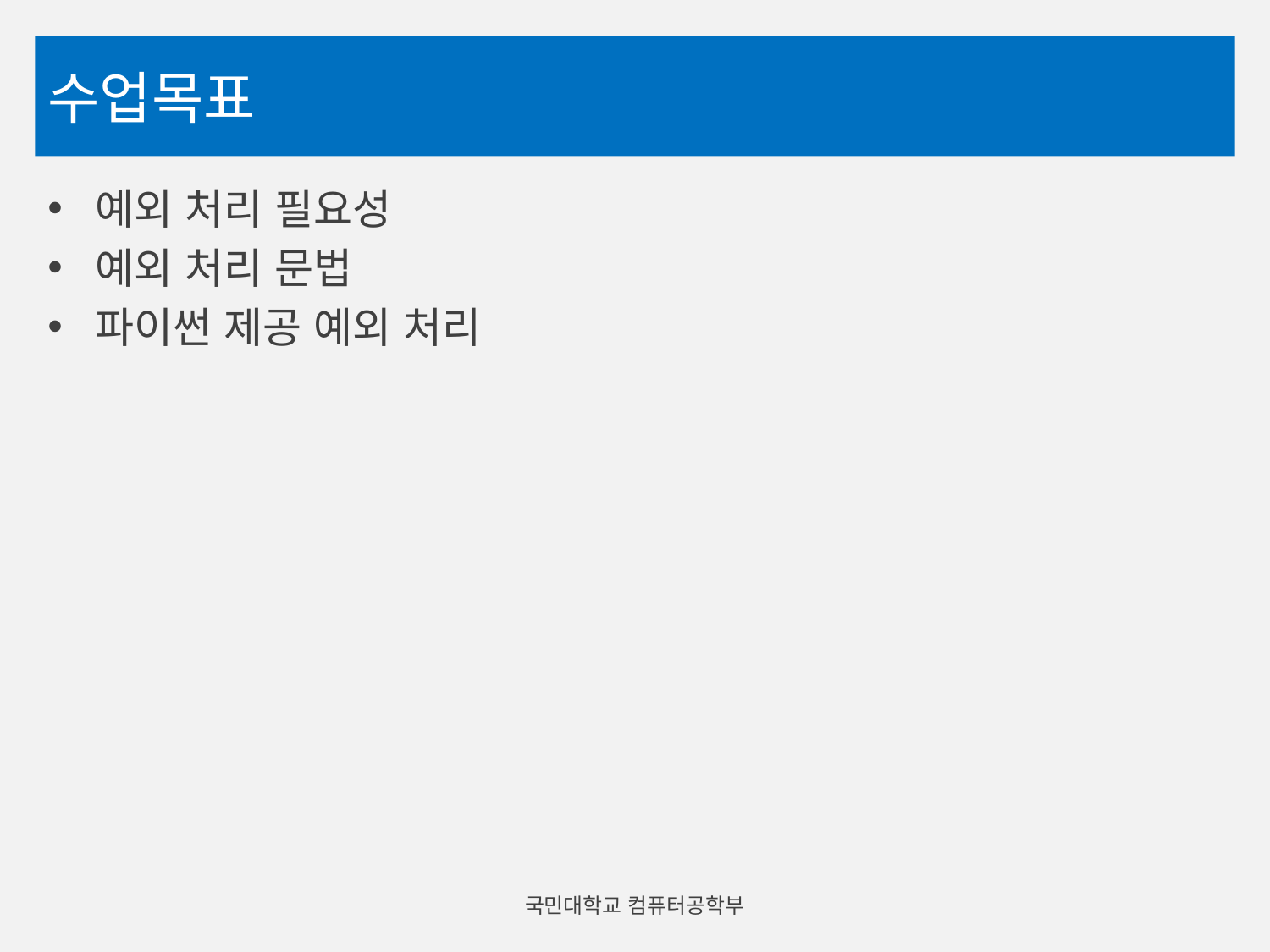

# 수업목표
예외 처리 필요성
예외 처리 문법
파이썬 제공 예외 처리
국민대학교 컴퓨터공학부